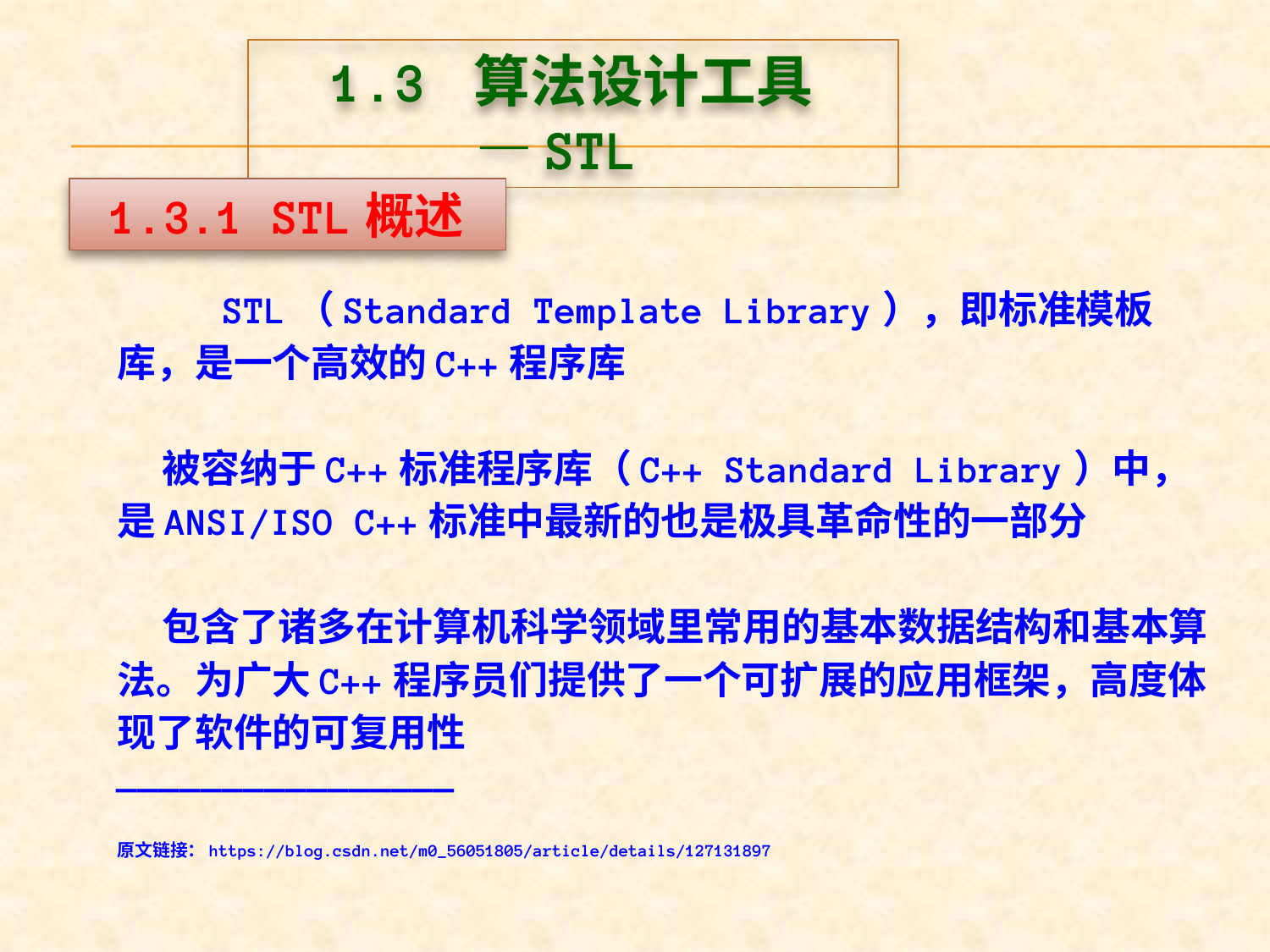

1.3 算法设计工具―STL
1.3.1 STL概述
     STL（Standard Template Library），即标准模板库，是一个高效的C++程序库

    被容纳于C++标准程序库（C++ Standard Library）中，是ANSI/ISO C++标准中最新的也是极具革命性的一部分

    包含了诸多在计算机科学领域里常用的基本数据结构和基本算法。为广大C++程序员们提供了一个可扩展的应用框架，高度体现了软件的可复用性
————————————————
原文链接：https://blog.csdn.net/m0_56051805/article/details/127131897